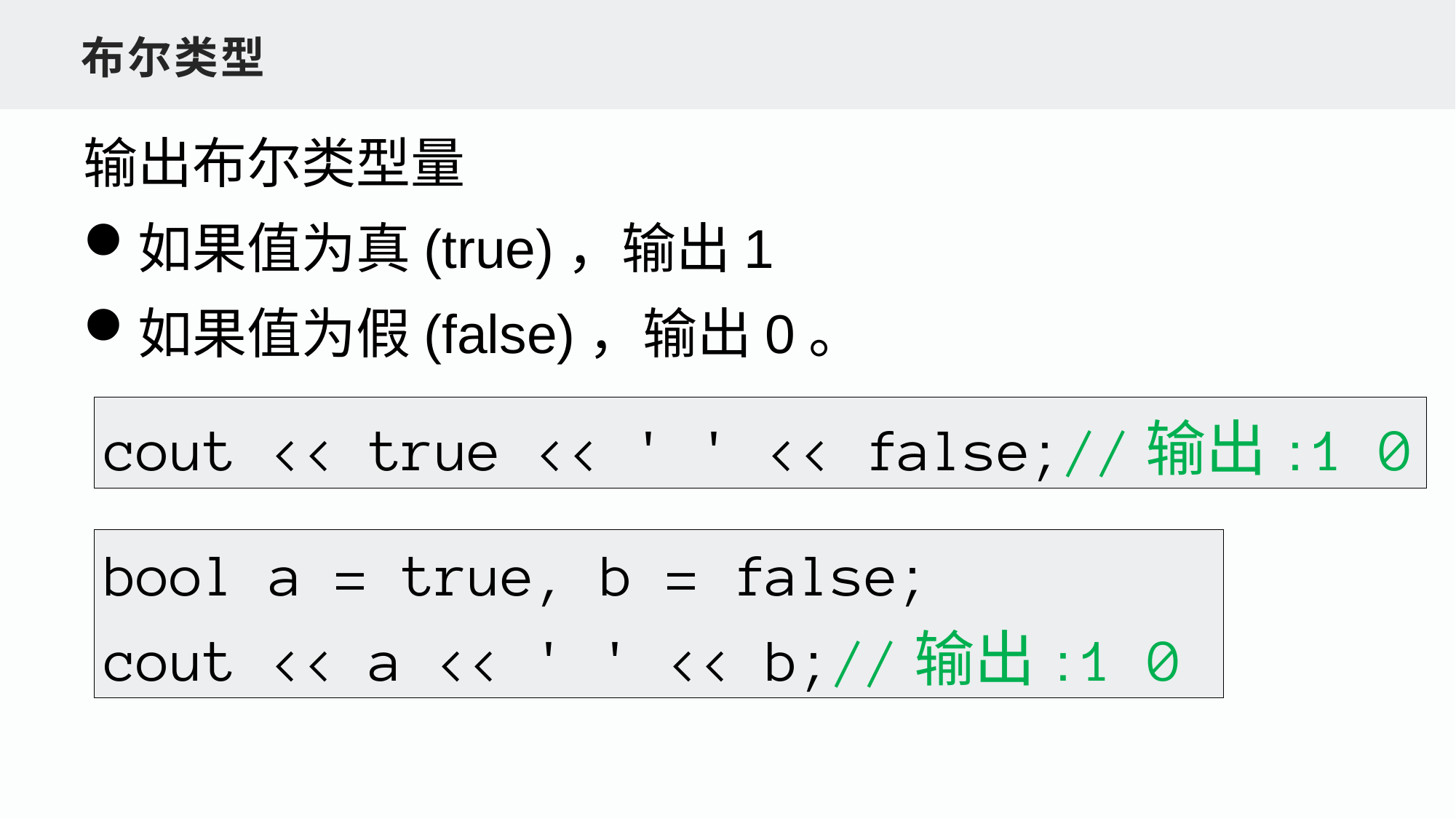

布尔类型
输出布尔类型量
如果值为真(true)，输出1
如果值为假(false)，输出0。
cout << true << ' ' << false;//输出:1 0
bool a = true, b = false;
cout << a << ' ' << b;//输出:1 0